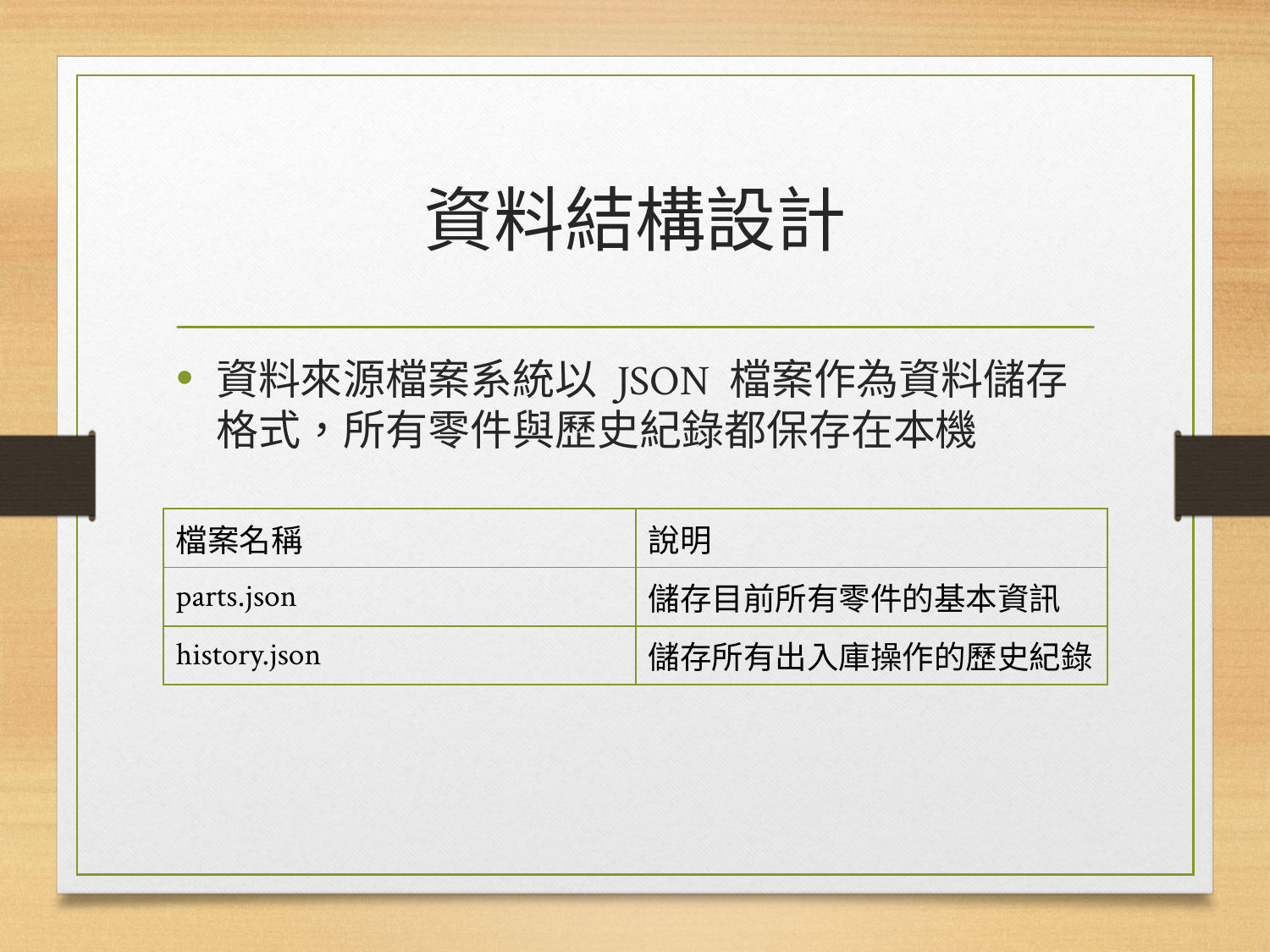

# 資料結構設計
資料來源檔案系統以 JSON 檔案作為資料儲存格式，所有零件與歷史紀錄都保存在本機

| 檔案名稱 | 說明 |
| --- | --- |
| parts.json | 儲存目前所有零件的基本資訊 |
| history.json | 儲存所有出入庫操作的歷史紀錄 |